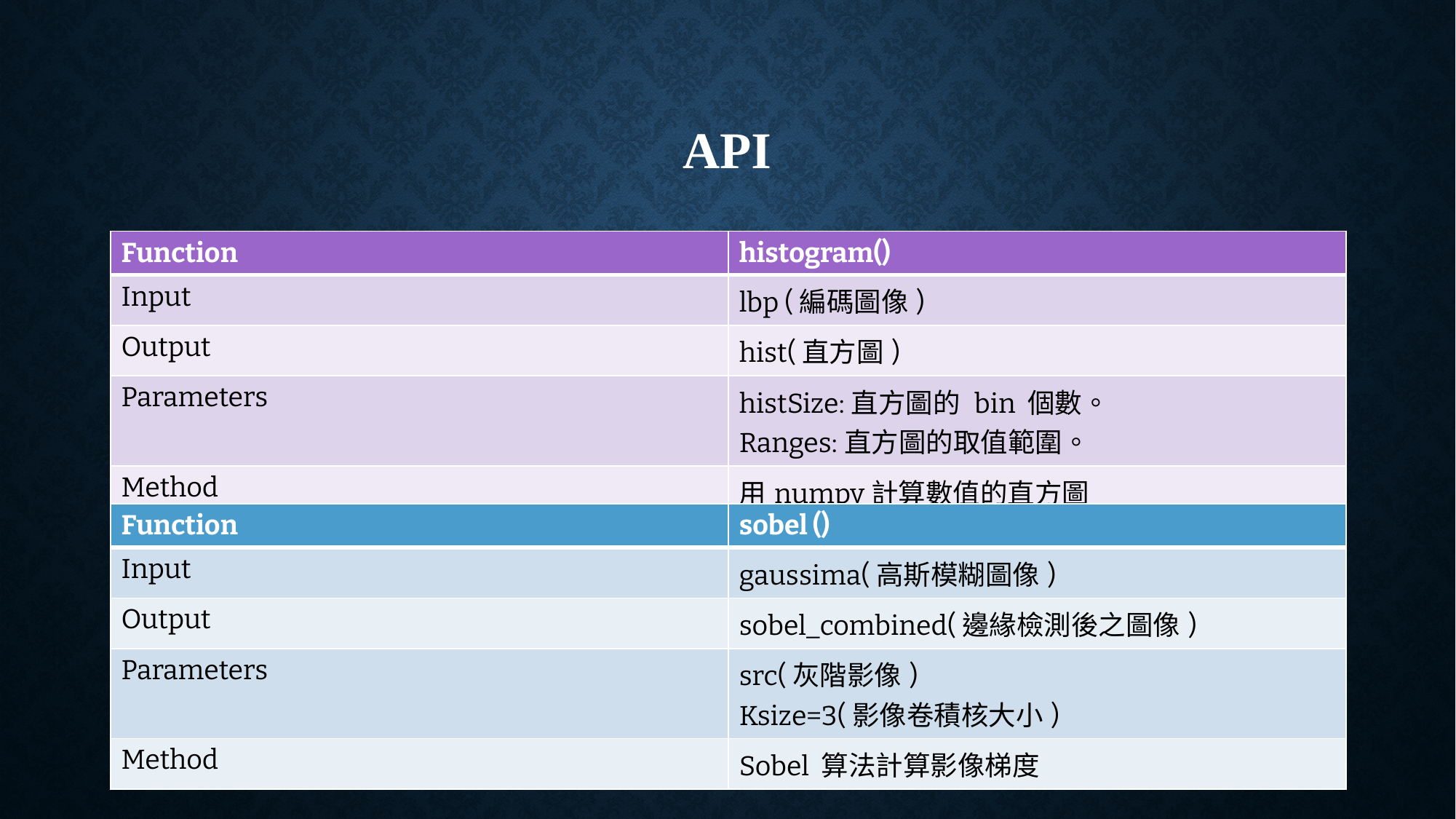

# API
| Function | histogram() |
| --- | --- |
| Input | lbp (編碼圖像) |
| Output | hist(直方圖) |
| Parameters | histSize:直方圖的 bin 個數。 Ranges:直方圖的取值範圍。 |
| Method | 用numpy計算數值的直方圖 |
| Function | sobel () |
| --- | --- |
| Input | gaussima(高斯模糊圖像) |
| Output | sobel\_combined(邊緣檢測後之圖像) |
| Parameters | src(灰階影像) Ksize=3(影像卷積核大小) |
| Method | Sobel 算法計算影像梯度 |